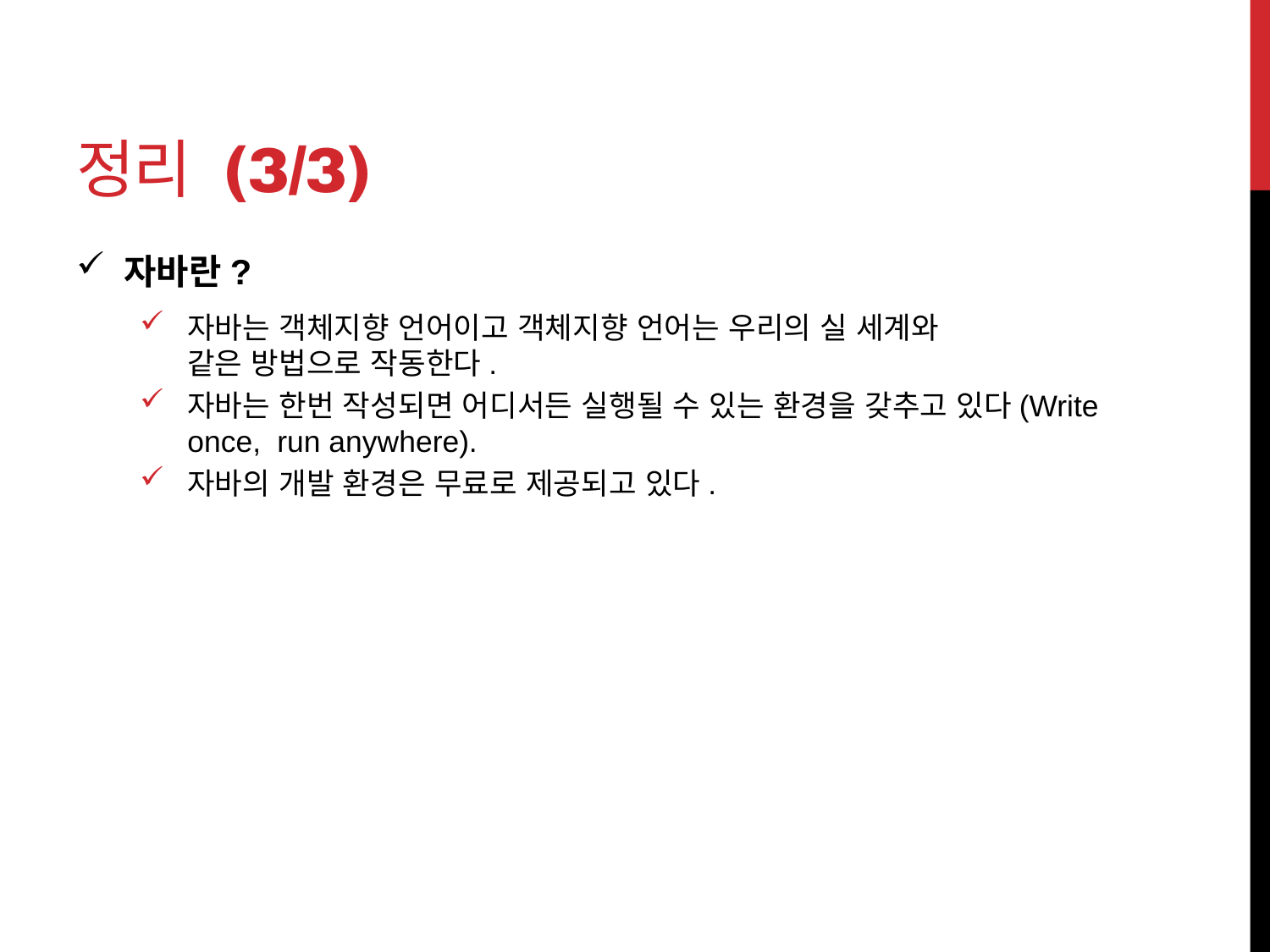

# 정리 (3/3)
자바란?
자바는 객체지향 언어이고 객체지향 언어는 우리의 실 세계와
같은 방법으로 작동한다.
자바는 한번 작성되면 어디서든 실행될 수 있는 환경을 갖추고 있다(Write once,  run anywhere).
자바의 개발 환경은 무료로 제공되고 있다.